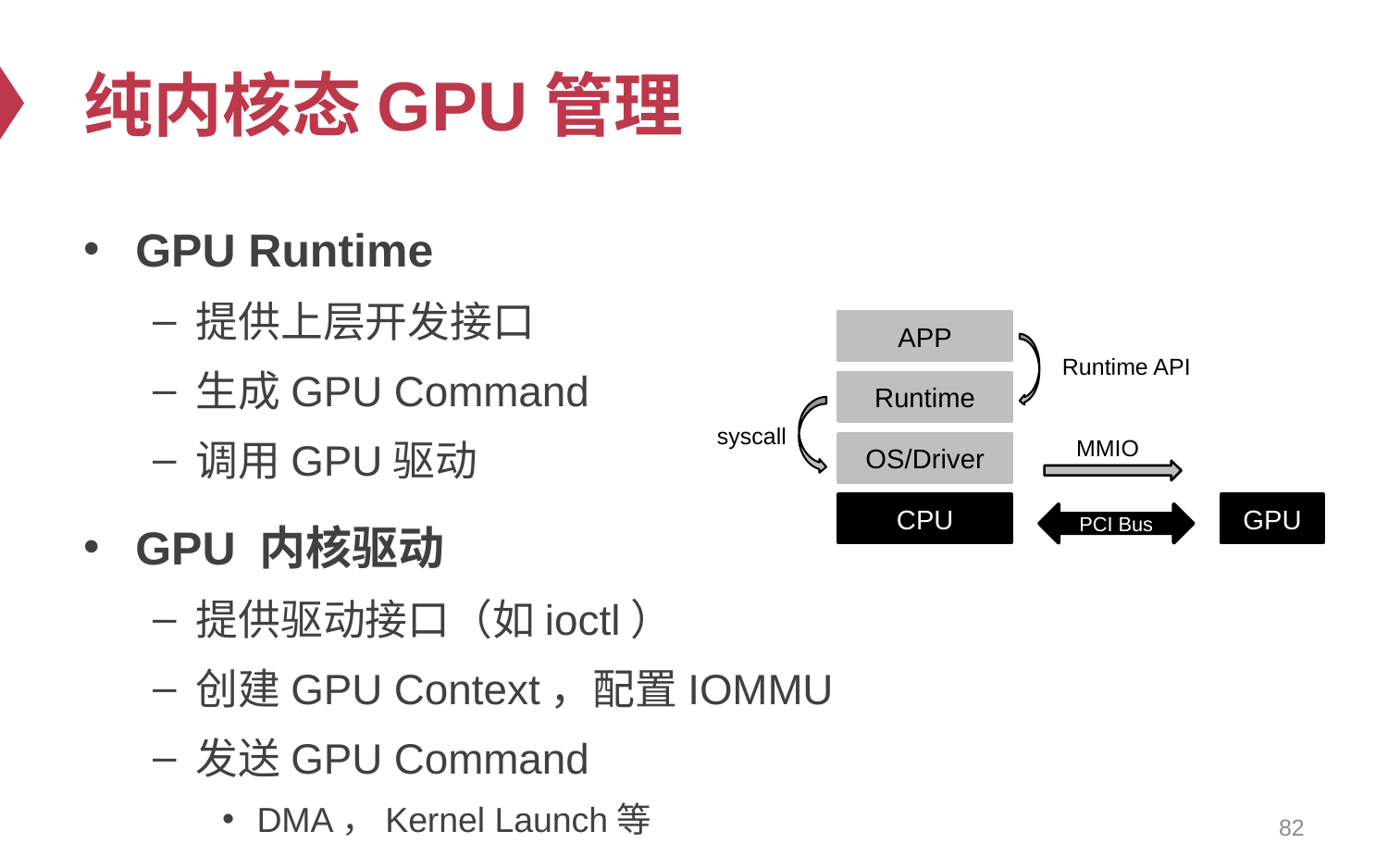

# 纯内核态GPU管理
GPU Runtime
提供上层开发接口
生成GPU Command
调用GPU驱动
GPU 内核驱动
提供驱动接口（如ioctl）
创建GPU Context，配置IOMMU
发送GPU Command
DMA，Kernel Launch等

APP

Runtime API
Runtime

syscall
MMIO
OS/Driver

CPU
GPU
PCI Bus
82